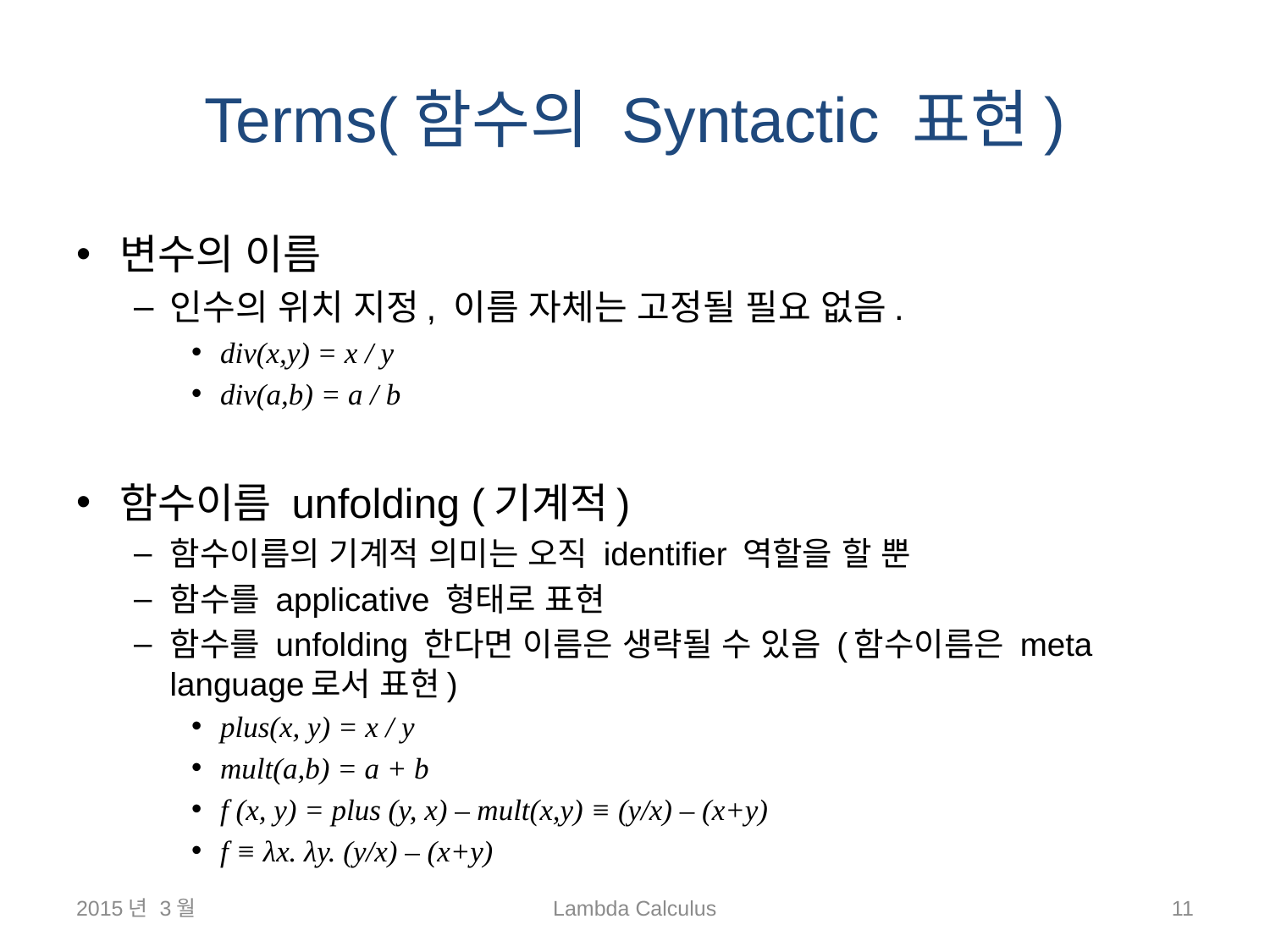

# Terms(함수의 Syntactic 표현)
변수의 이름
인수의 위치 지정, 이름 자체는 고정될 필요 없음.
div(x,y) = x / y
div(a,b) = a / b

함수이름 unfolding (기계적)
함수이름의 기계적 의미는 오직 identifier 역할을 할 뿐
함수를 applicative 형태로 표현
함수를 unfolding 한다면 이름은 생략될 수 있음 (함수이름은 meta language로서 표현)
plus(x, y) = x / y
mult(a,b) = a + b
f (x, y) = plus (y, x) – mult(x,y) ≡ (y/x) – (x+y)
f ≡ λx. λy. (y/x) – (x+y)

2015년 3월
Lambda Calculus
11